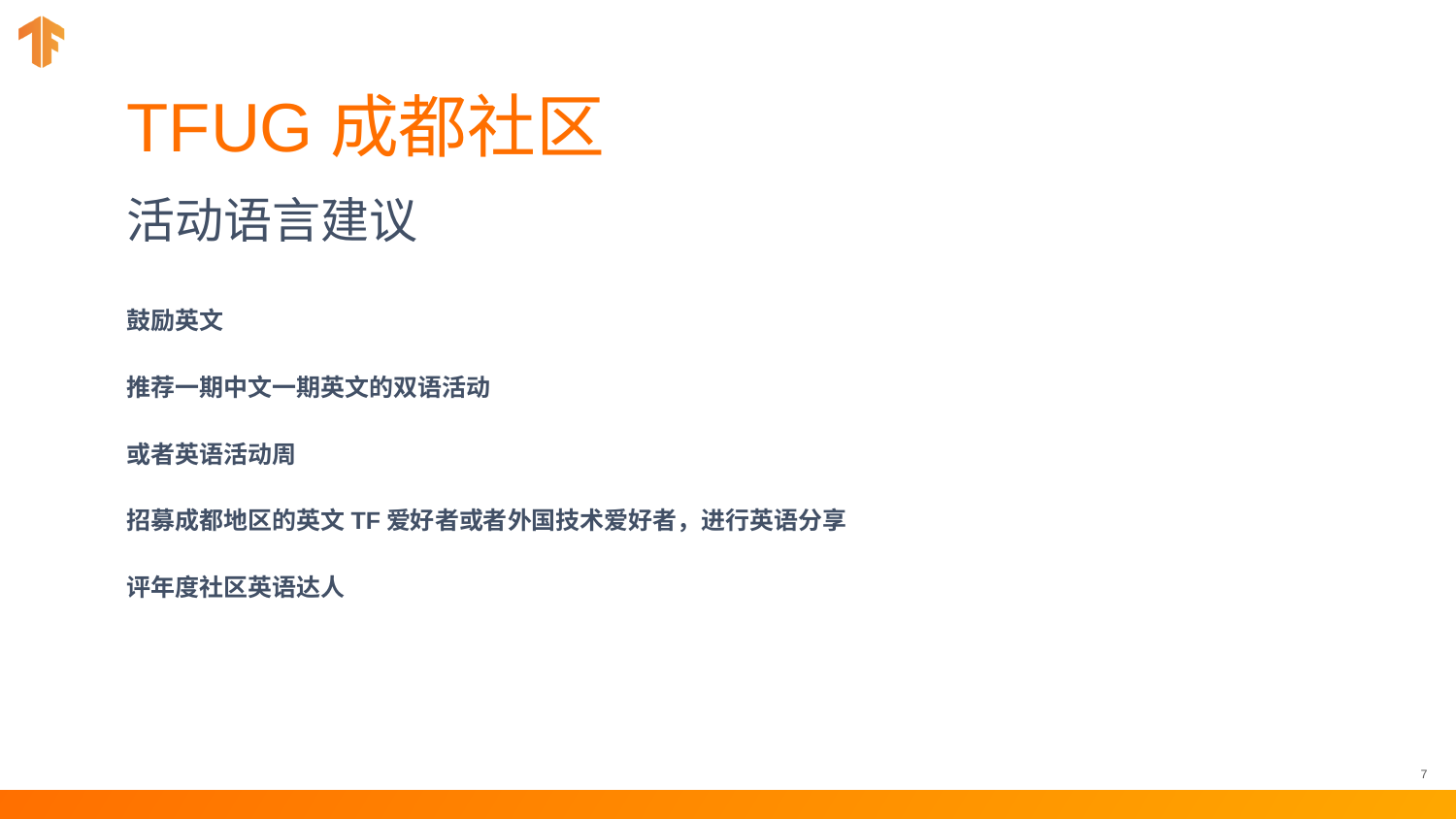

# TFUG成都社区
活动语言建议
鼓励英文

推荐一期中文一期英文的双语活动

或者英语活动周

招募成都地区的英文TF爱好者或者外国技术爱好者，进行英语分享

评年度社区英语达人

7